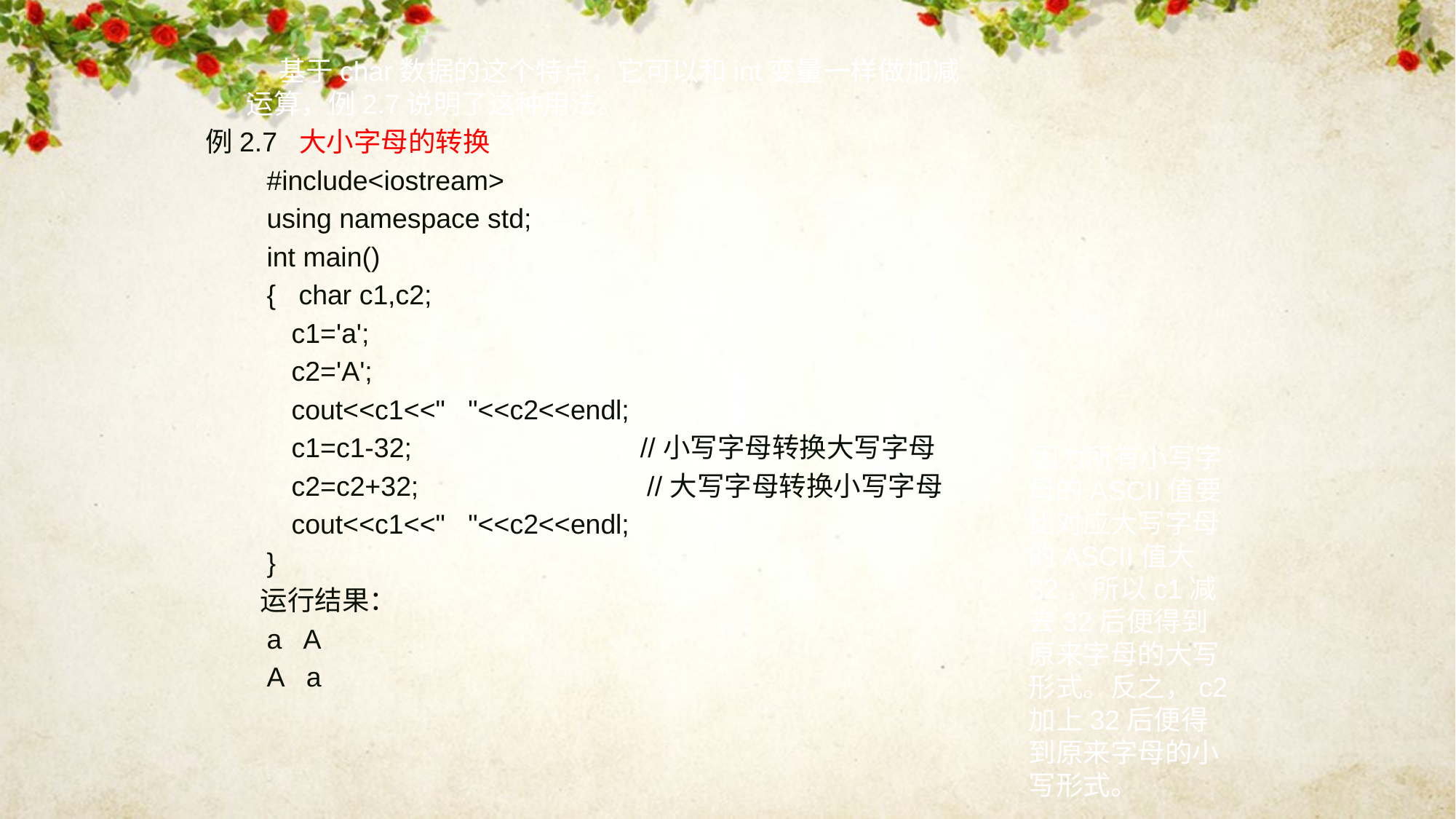

#
　　   基于char数据的这个特点，它可以和int变量一样做加减运算，例2.7说明了这种用法。
例2.7  大小字母的转换
　　#include<iostream>
　　using namespace std;
　　int main()
　　{   char c1,c2;
　　    c1='a';
　　    c2='A';
　　    cout<<c1<<"   "<<c2<<endl;
　　    c1=c1-32;                              //小写字母转换大写字母
　　    c2=c2+32;                              //大写字母转换小写字母
　　    cout<<c1<<"   "<<c2<<endl;
　　}
　　运行结果：
　　a   A
　　A   a

      因为所有小写字母的ASCII值要比对应大写字母的ASCII值大32，所以c1减去32后便得到原来字母的大写形式。反之，c2加上32后便得到原来字母的小写形式。